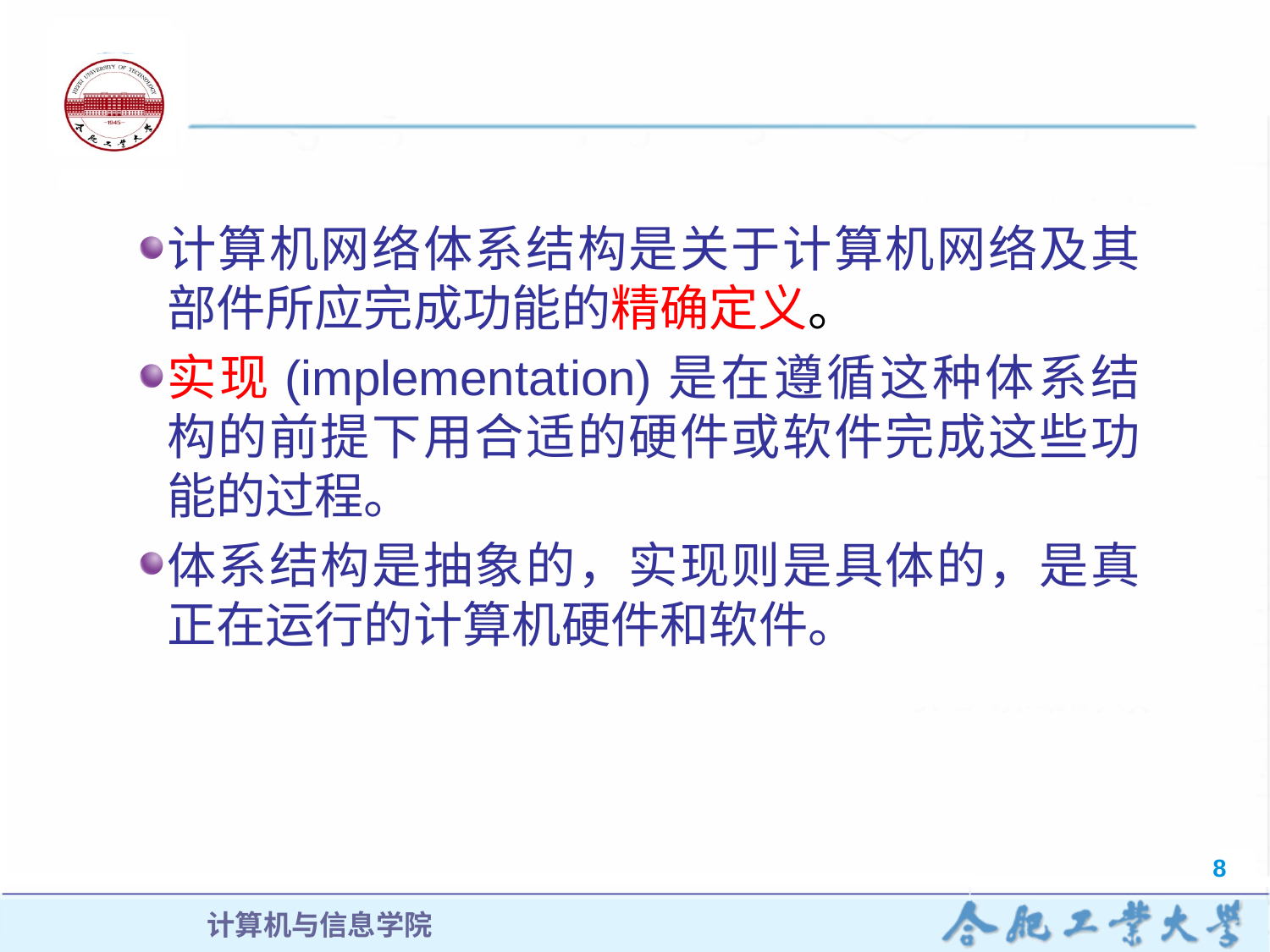

计算机网络体系结构是关于计算机网络及其部件所应完成功能的精确定义。
实现(implementation)是在遵循这种体系结构的前提下用合适的硬件或软件完成这些功能的过程。
体系结构是抽象的，实现则是具体的，是真正在运行的计算机硬件和软件。